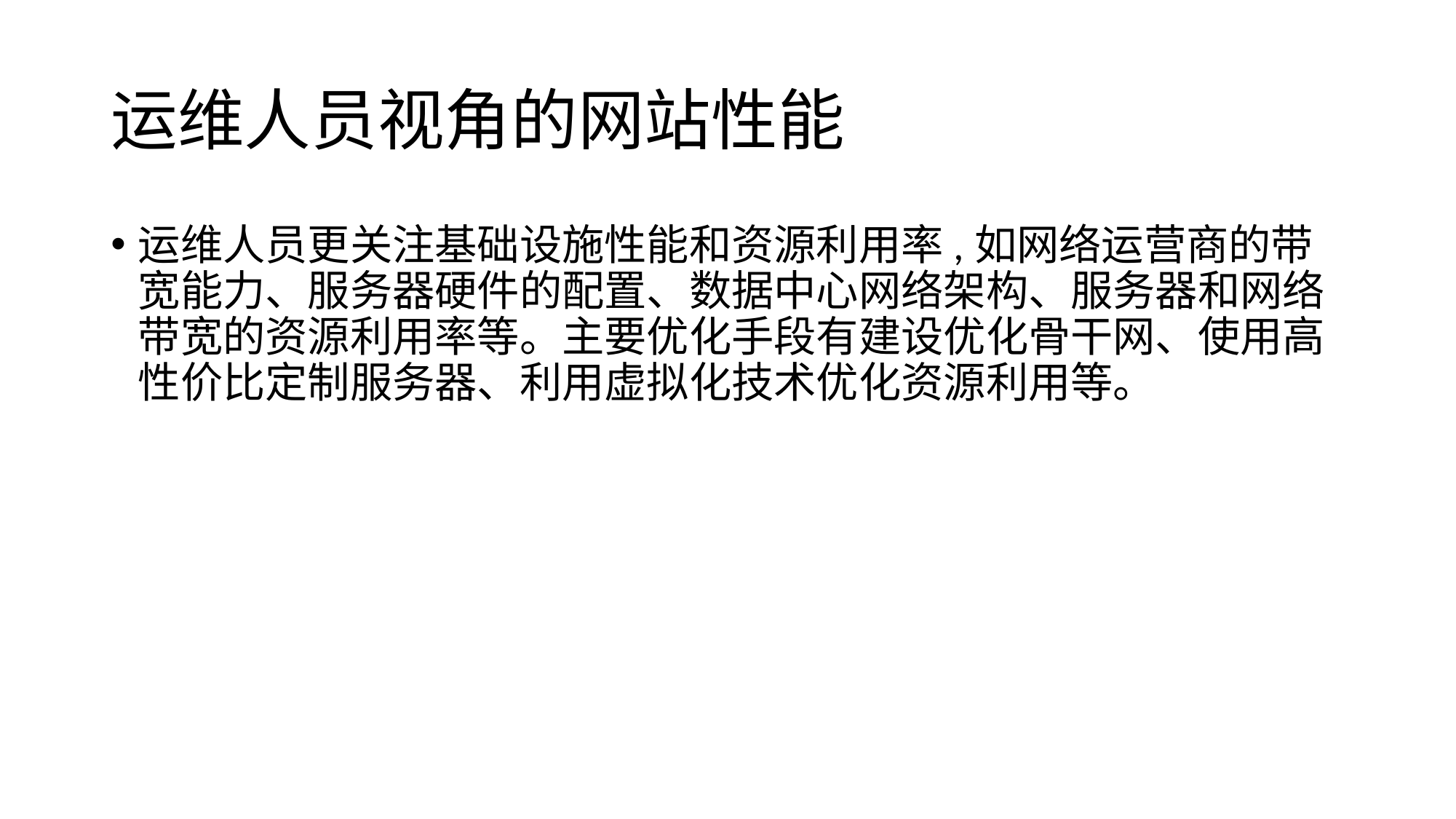

# 运维人员视角的网站性能
运维人员更关注基础设施性能和资源利用率,如网络运营商的带宽能力、服务器硬件的配置、数据中心网络架构、服务器和网络带宽的资源利用率等。主要优化手段有建设优化骨干网、使用高性价比定制服务器、利用虚拟化技术优化资源利用等。